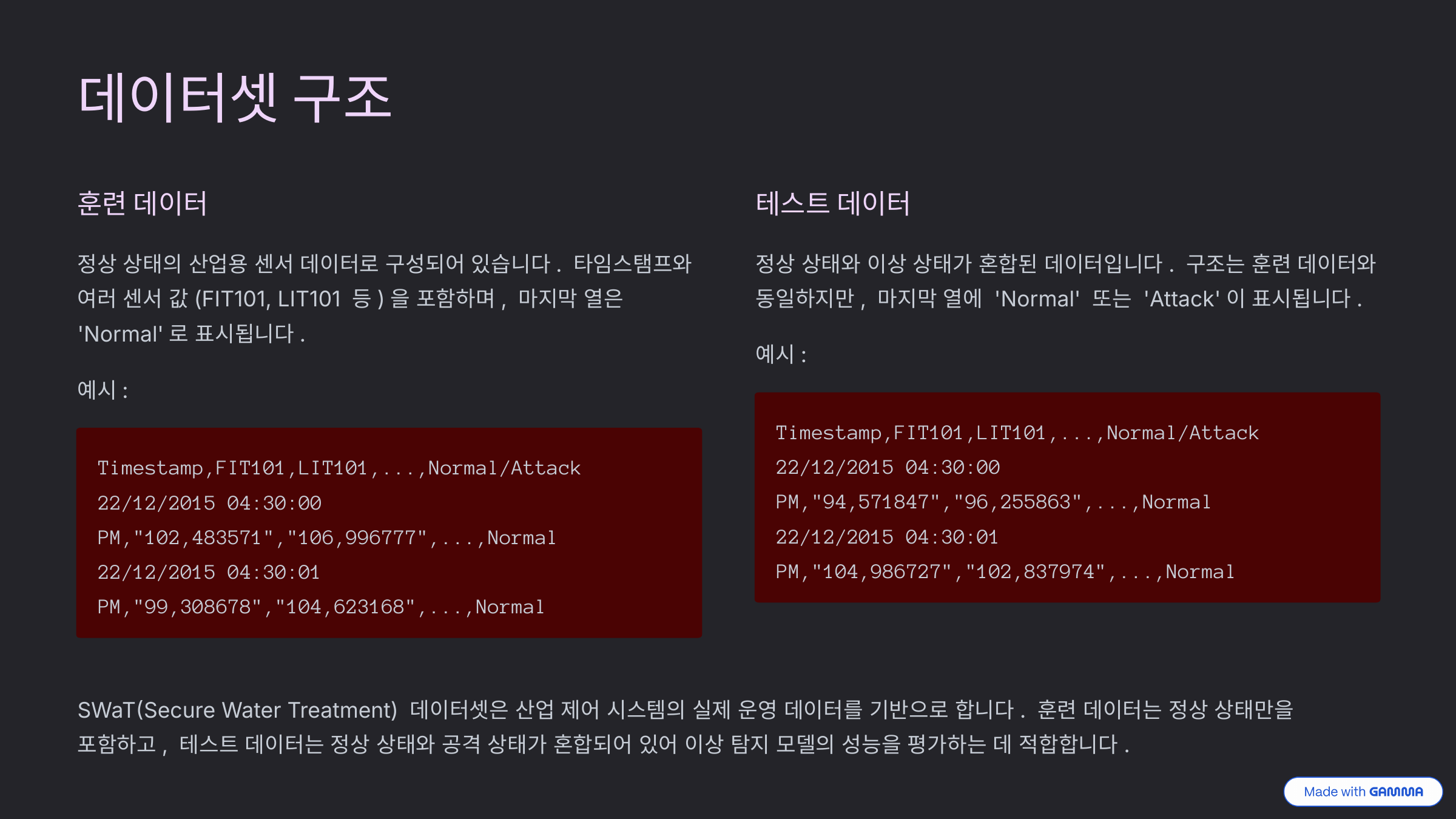

데이터셋 구조
훈련 데이터
테스트 데이터
정상 상태의 산업용 센서 데이터로 구성되어 있습니다. 타임스탬프와 여러 센서 값(FIT101, LIT101 등)을 포함하며, 마지막 열은 'Normal'로 표시됩니다.
정상 상태와 이상 상태가 혼합된 데이터입니다. 구조는 훈련 데이터와 동일하지만, 마지막 열에 'Normal' 또는 'Attack'이 표시됩니다.
예시:
예시:

Timestamp,FIT101,LIT101,...,Normal/Attack
22/12/2015 04:30:00 PM,"94,571847","96,255863",...,Normal
22/12/2015 04:30:01 PM,"104,986727","102,837974",...,Normal

Timestamp,FIT101,LIT101,...,Normal/Attack
22/12/2015 04:30:00 PM,"102,483571","106,996777",...,Normal
22/12/2015 04:30:01 PM,"99,308678","104,623168",...,Normal
SWaT(Secure Water Treatment) 데이터셋은 산업 제어 시스템의 실제 운영 데이터를 기반으로 합니다. 훈련 데이터는 정상 상태만을 포함하고, 테스트 데이터는 정상 상태와 공격 상태가 혼합되어 있어 이상 탐지 모델의 성능을 평가하는 데 적합합니다.